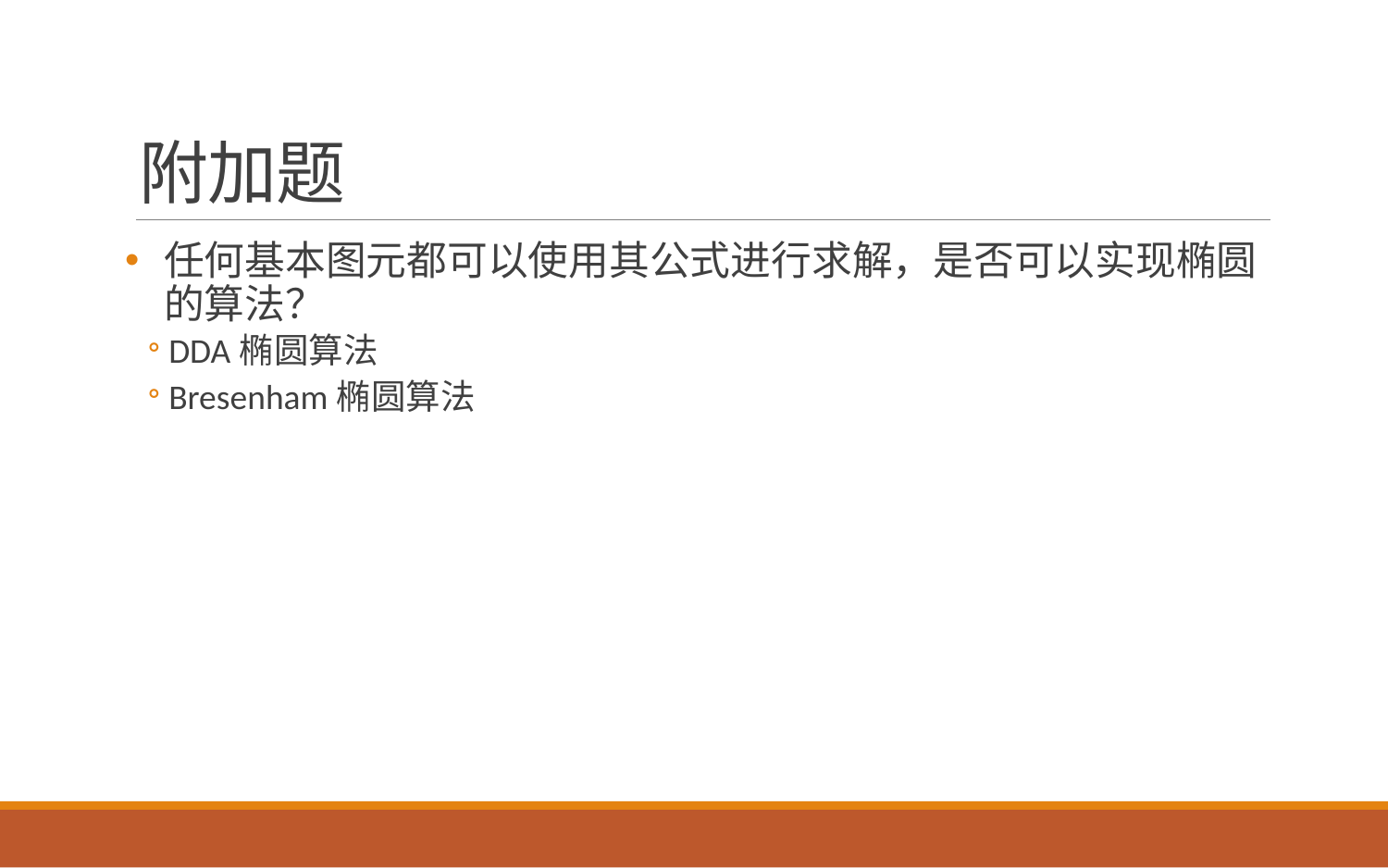

# 附加题
任何基本图元都可以使用其公式进行求解，是否可以实现椭圆的算法？
DDA椭圆算法
Bresenham椭圆算法